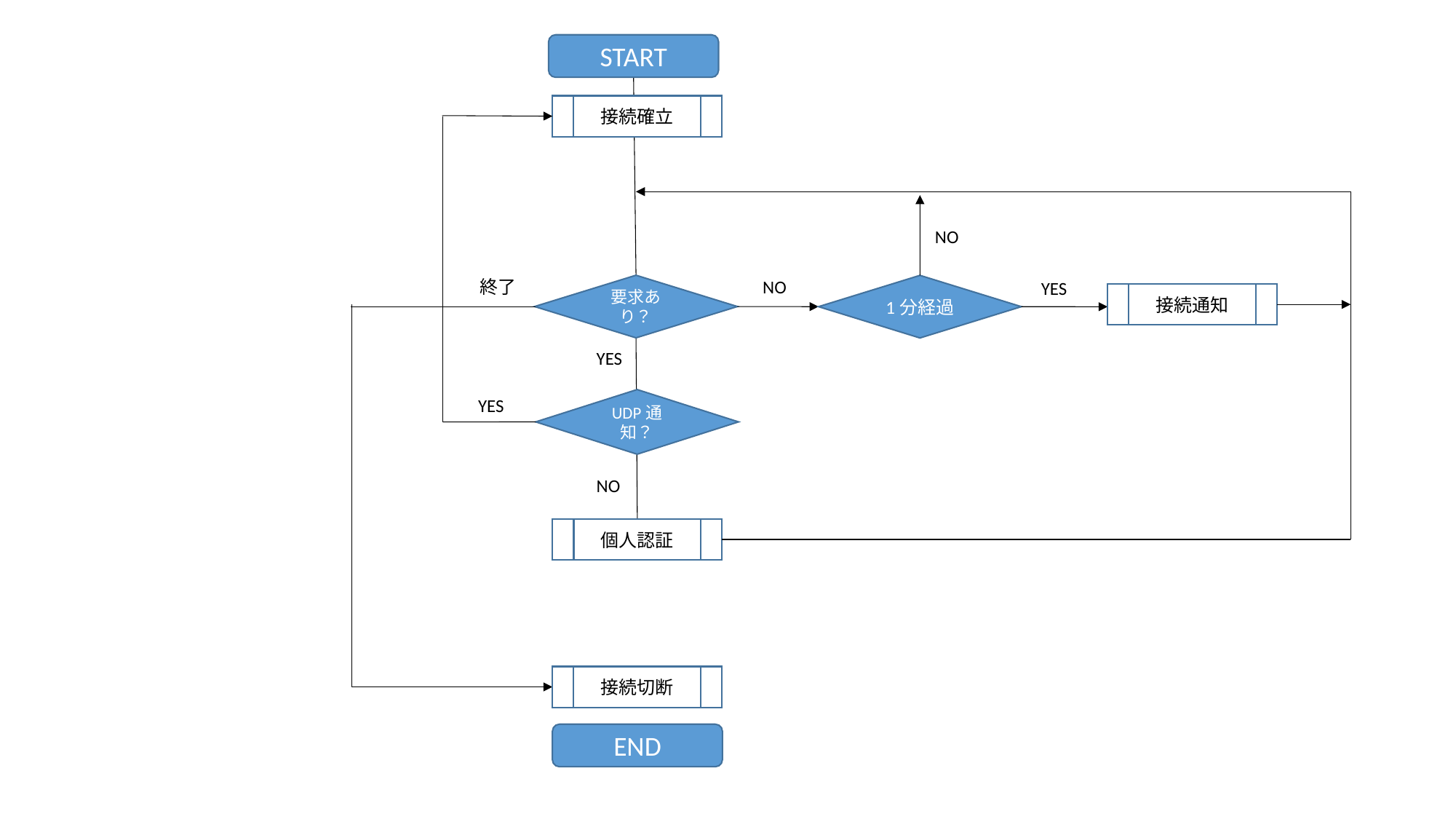

START
接続確立
NO
終了
NO
YES
要求あり？
1分経過
接続通知
YES
YES
UDP通知？
NO
個人認証
接続切断
END